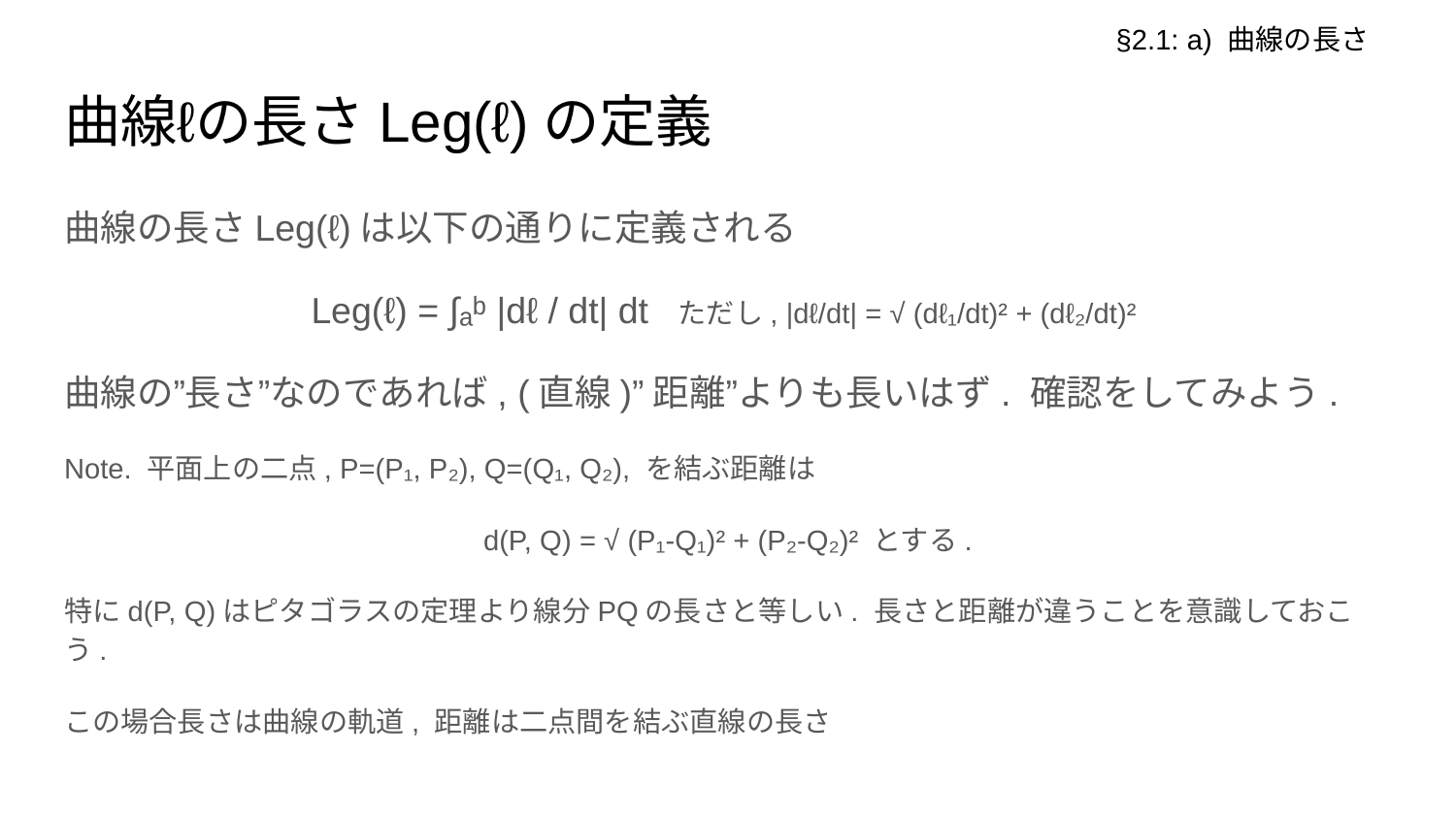

§2.1: a) 曲線の長さ
# 曲線ℓの長さLeg(ℓ)の定義
曲線の長さLeg(ℓ)は以下の通りに定義される
Leg(ℓ) = ∫ₐᵇ |dℓ / dt| dt  ただし, |dℓ/dt| = √ (dℓ₁/dt)² + (dℓ₂/dt)²
曲線の”長さ”なのであれば, (直線)”距離”よりも長いはず. 確認をしてみよう.
Note. 平面上の二点, P=(P₁, P₂), Q=(Q₁, Q₂), を結ぶ距離は
d(P, Q) = √ (P₁-Q₁)² + (P₂-Q₂)² とする.
特にd(P, Q)はピタゴラスの定理より線分PQの長さと等しい. 長さと距離が違うことを意識しておこう.
この場合長さは曲線の軌道, 距離は二点間を結ぶ直線の長さ